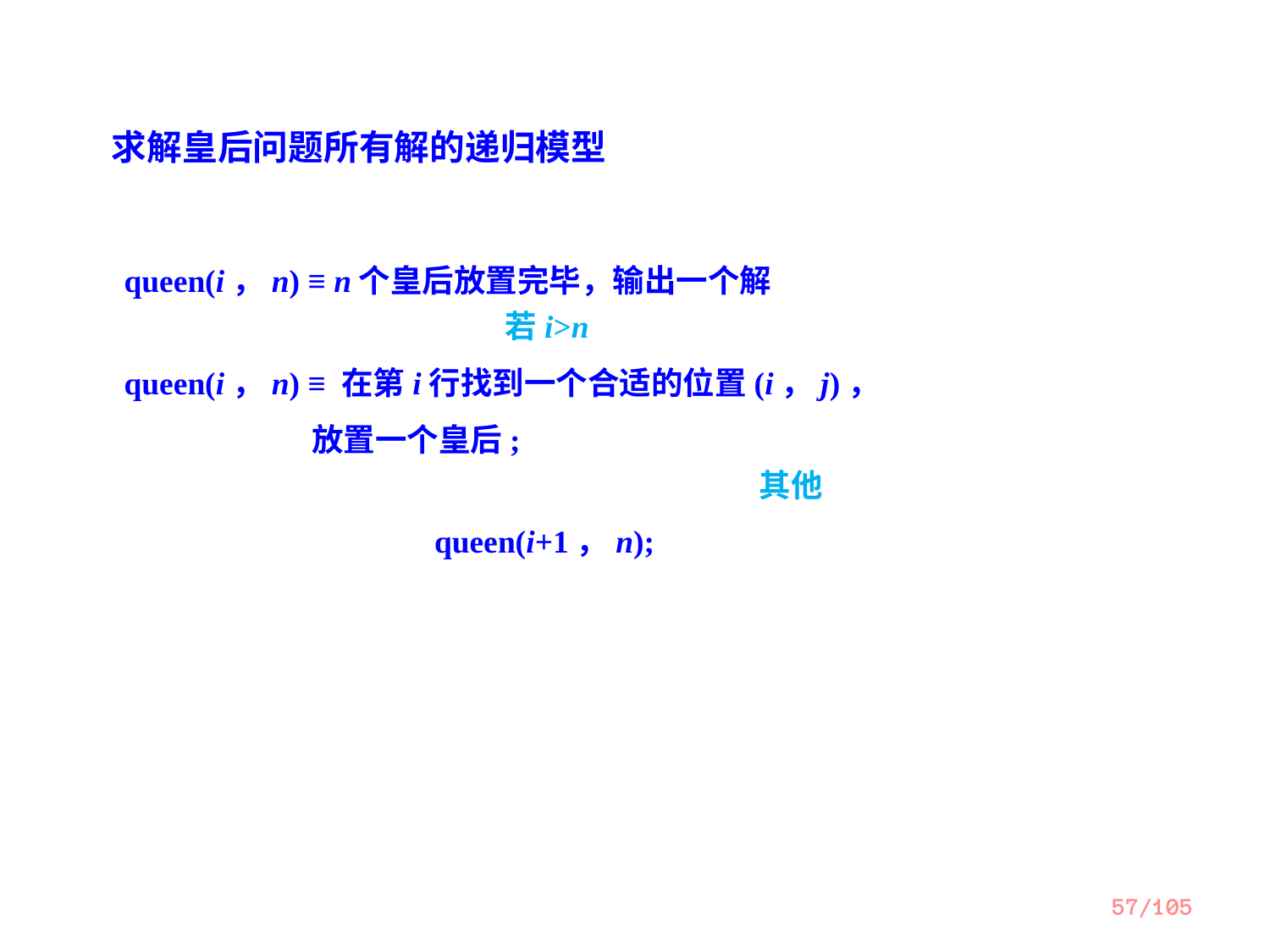

求解皇后问题所有解的递归模型
queen(i，n) ≡ n个皇后放置完毕，输出一个解					若i>n
queen(i，n) ≡ 在第i行找到一个合适的位置(i，j)，
                         放置一个皇后;									其他
           		       queen(i+1，n);
57/105